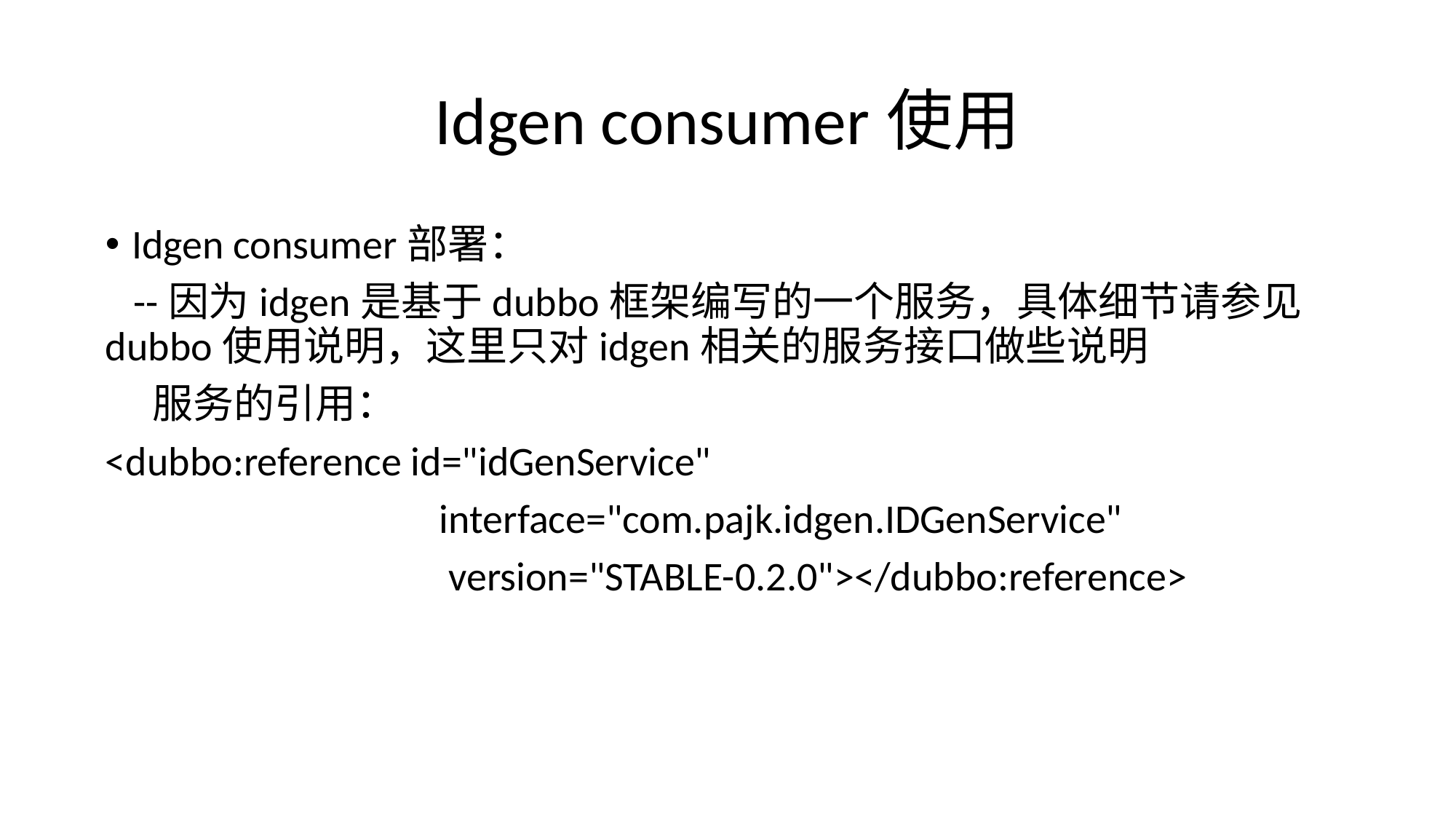

# Idgen consumer使用
Idgen consumer部署：
   --因为idgen是基于dubbo框架编写的一个服务，具体细节请参见dubbo使用说明，这里只对idgen相关的服务接口做些说明
    服务的引用：
<dubbo:reference id="idGenService"
                                    interface="com.pajk.idgen.IDGenService"
                                     version="STABLE-0.2.0"></dubbo:reference>